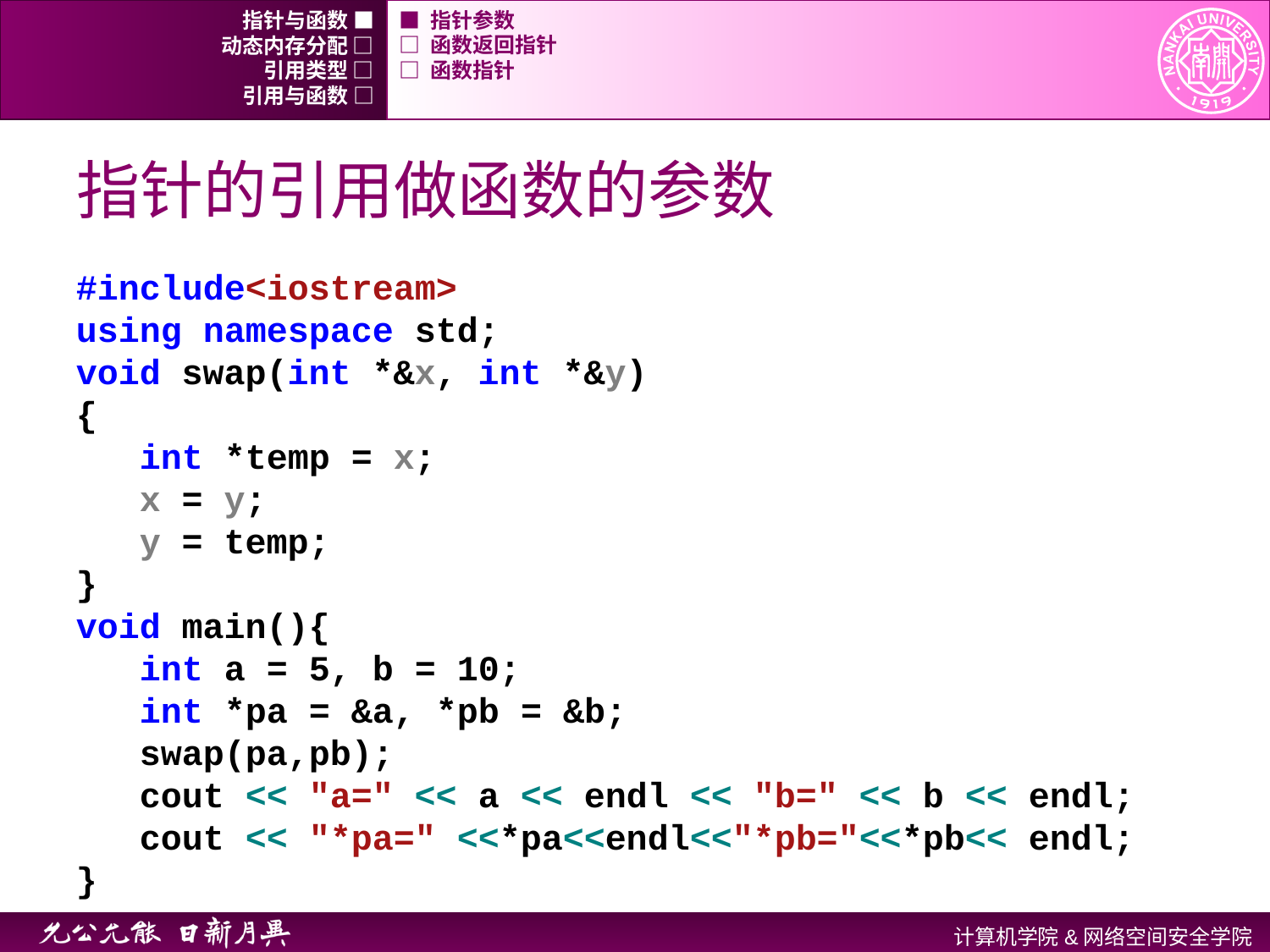

指针与函数 ■
■ 指针参数
动态内存分配 □
□ 函数返回指针
引用类型 □
□ 函数指针
引用与函数 □

# 指针的引用做函数的参数
#include<iostream>
using namespace std;
void swap(int *&x, int *&y)
{
   int *temp = x;
   x = y;
   y = temp;
}
void main(){
   int a = 5, b = 10;
   int *pa = &a, *pb = &b;
   swap(pa,pb);
   cout << "a=" << a << endl << "b=" << b << endl;
   cout << "*pa=" <<*pa<<endl<<"*pb="<<*pb<< endl;
}